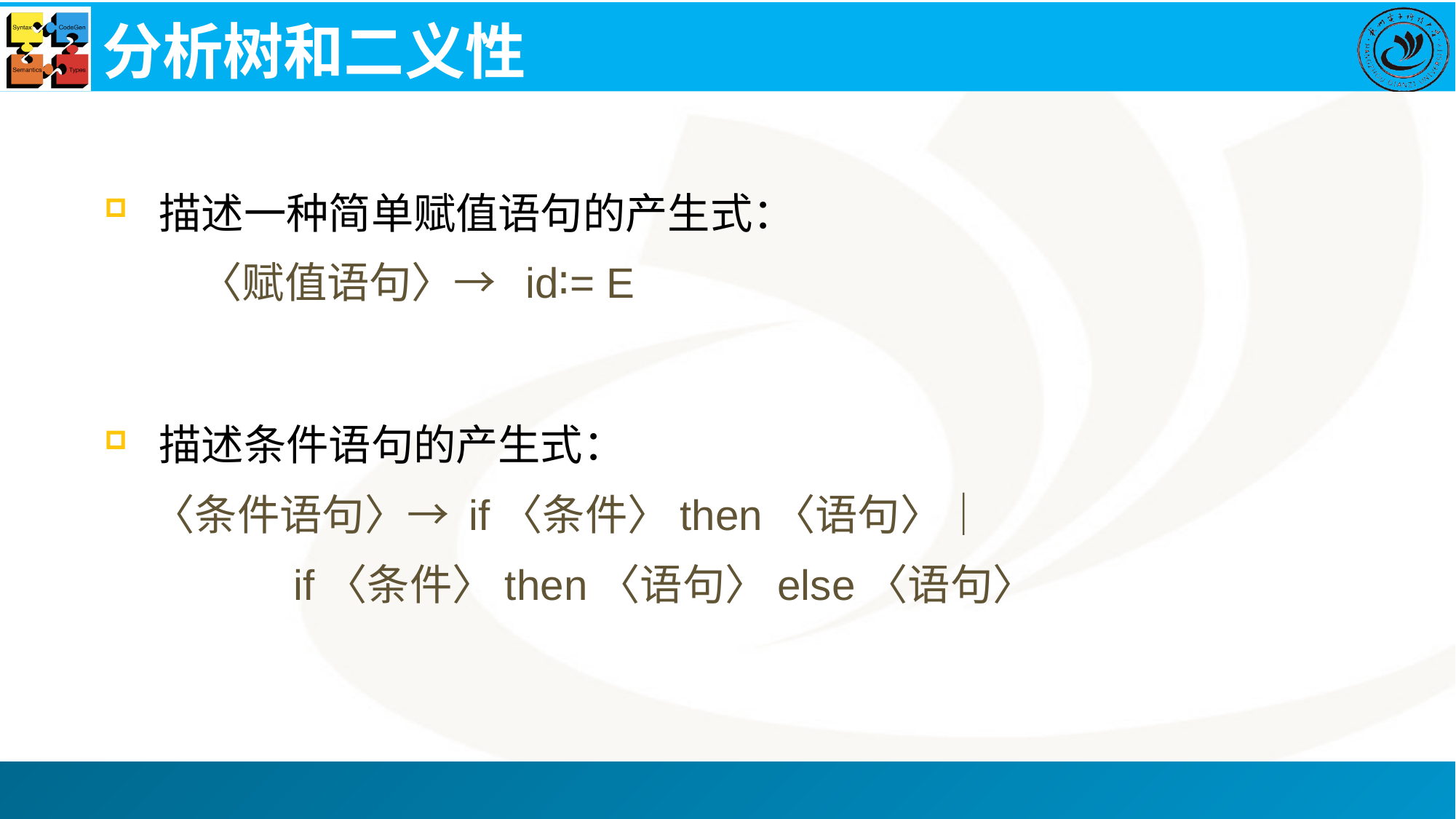

# 分析树和二义性
描述一种简单赋值语句的产生式：
         〈赋值语句〉→  id∶= E
描述条件语句的产生式：
    〈条件语句〉→ if〈条件〉then〈语句〉｜
                if〈条件〉then〈语句〉else〈语句〉
46